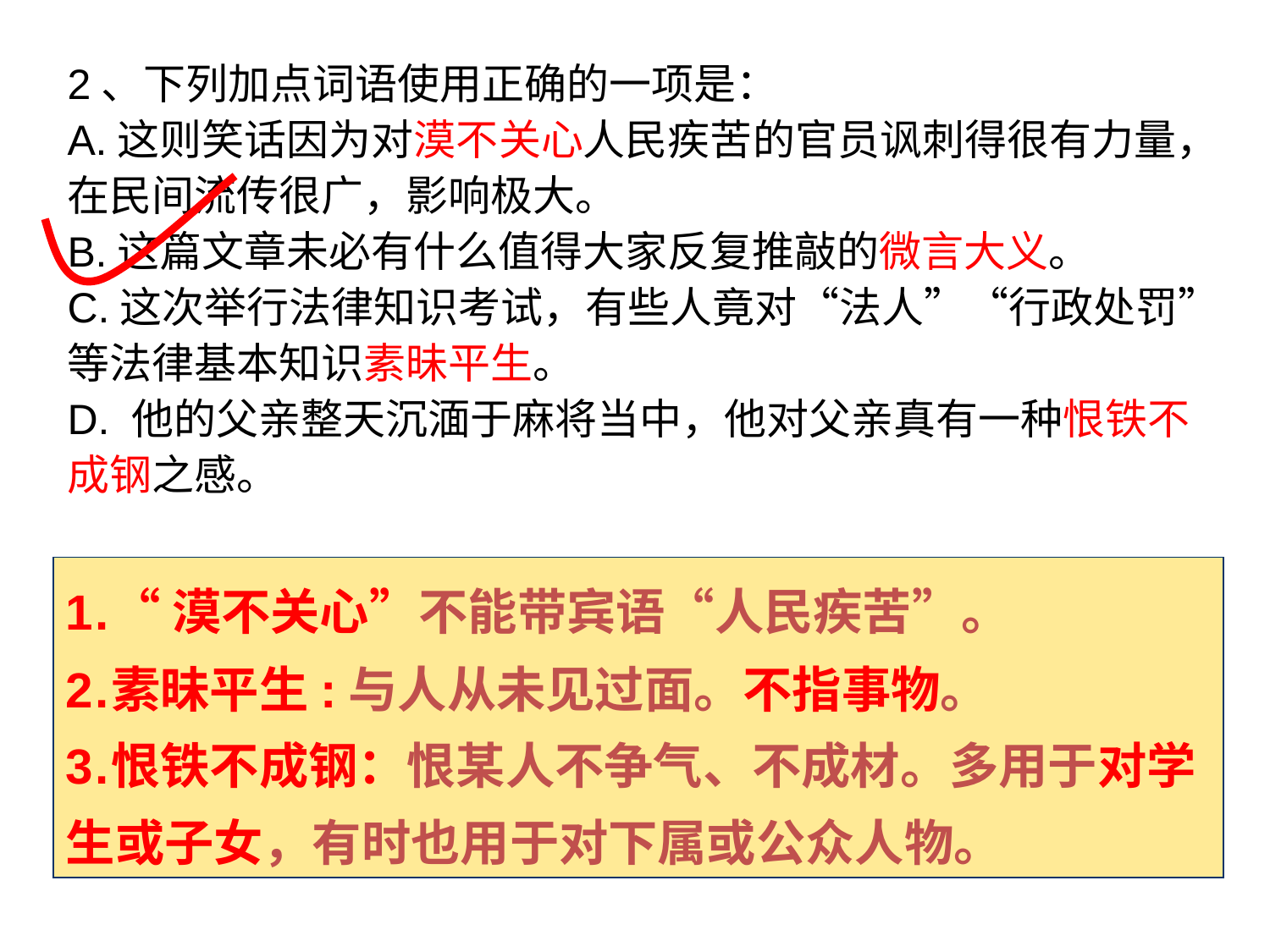

2、下列加点词语使用正确的一项是：
A.这则笑话因为对漠不关心人民疾苦的官员讽刺得很有力量，在民间流传很广，影响极大。
B.这篇文章未必有什么值得大家反复推敲的微言大义。
C.这次举行法律知识考试，有些人竟对“法人”“行政处罚”等法律基本知识素昧平生。
D. 他的父亲整天沉湎于麻将当中，他对父亲真有一种恨铁不成钢之感。

“漠不关心”不能带宾语“人民疾苦”。
素昧平生:与人从未见过面。不指事物。
恨铁不成钢：恨某人不争气、不成材。多用于对学生或子女，有时也用于对下属或公众人物。